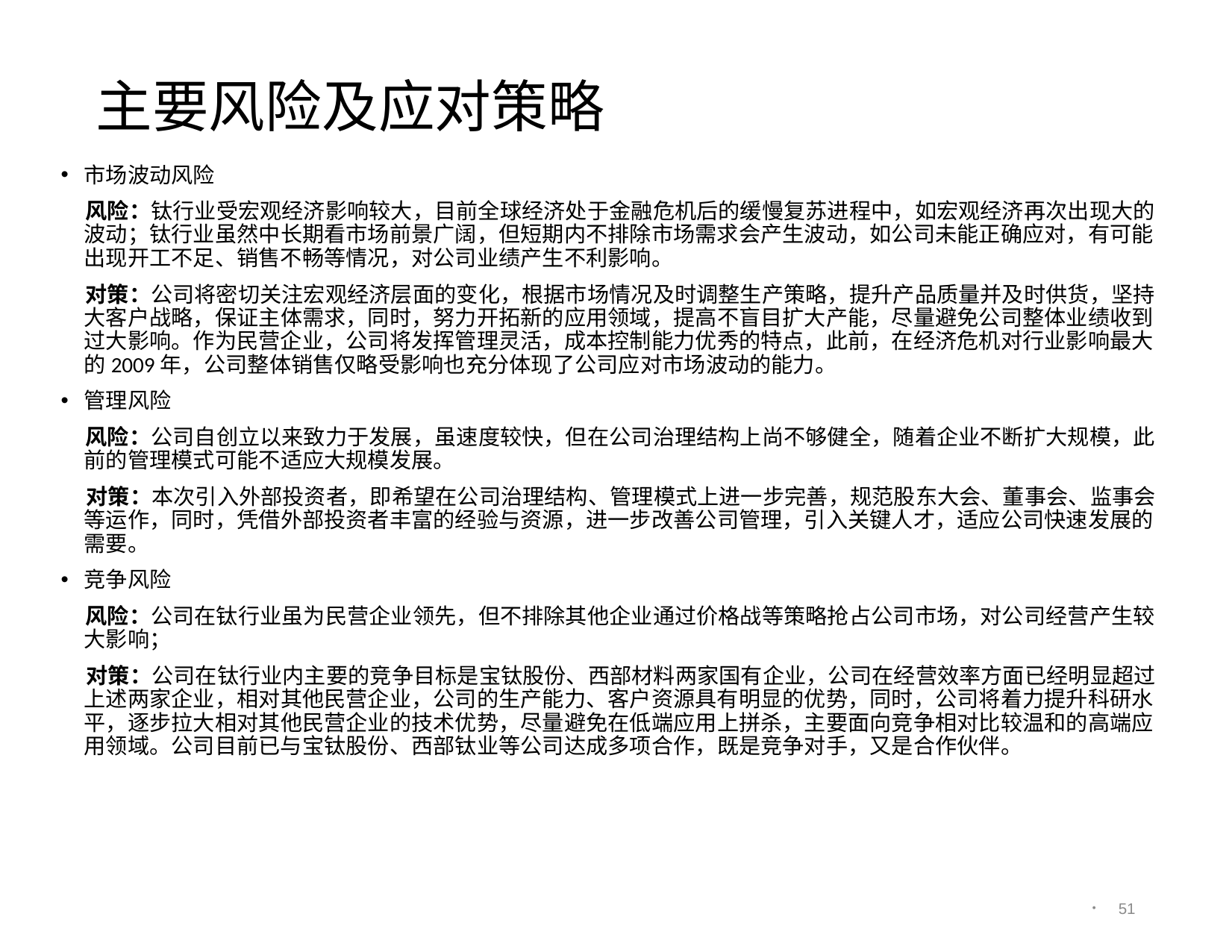

# 主要风险及应对策略
市场波动风险
    风险：钛行业受宏观经济影响较大，目前全球经济处于金融危机后的缓慢复苏进程中，如宏观经济再次出现大的波动；钛行业虽然中长期看市场前景广阔，但短期内不排除市场需求会产生波动，如公司未能正确应对，有可能出现开工不足、销售不畅等情况，对公司业绩产生不利影响。
    对策：公司将密切关注宏观经济层面的变化，根据市场情况及时调整生产策略，提升产品质量并及时供货，坚持大客户战略，保证主体需求，同时，努力开拓新的应用领域，提高不盲目扩大产能，尽量避免公司整体业绩收到过大影响。作为民营企业，公司将发挥管理灵活，成本控制能力优秀的特点，此前，在经济危机对行业影响最大的2009年，公司整体销售仅略受影响也充分体现了公司应对市场波动的能力。
管理风险
    风险：公司自创立以来致力于发展，虽速度较快，但在公司治理结构上尚不够健全，随着企业不断扩大规模，此前的管理模式可能不适应大规模发展。
    对策：本次引入外部投资者，即希望在公司治理结构、管理模式上进一步完善，规范股东大会、董事会、监事会等运作，同时，凭借外部投资者丰富的经验与资源，进一步改善公司管理，引入关键人才，适应公司快速发展的需要。
竞争风险
    风险：公司在钛行业虽为民营企业领先，但不排除其他企业通过价格战等策略抢占公司市场，对公司经营产生较大影响；
    对策：公司在钛行业内主要的竞争目标是宝钛股份、西部材料两家国有企业，公司在经营效率方面已经明显超过上述两家企业，相对其他民营企业，公司的生产能力、客户资源具有明显的优势，同时，公司将着力提升科研水平，逐步拉大相对其他民营企业的技术优势，尽量避免在低端应用上拼杀，主要面向竞争相对比较温和的高端应用领域。公司目前已与宝钛股份、西部钛业等公司达成多项合作，既是竞争对手，又是合作伙伴。

51